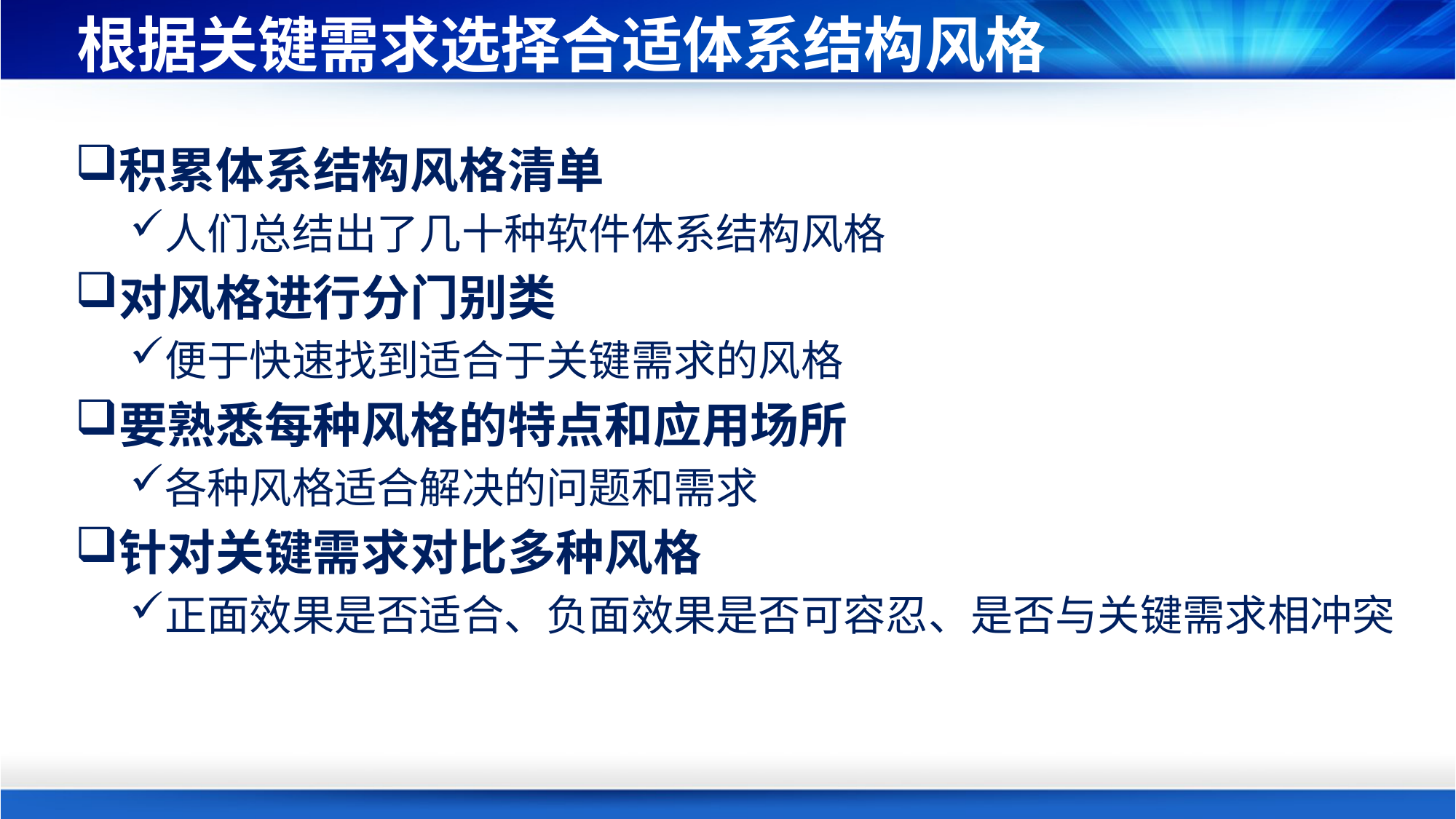

# 根据关键需求选择合适体系结构风格
积累体系结构风格清单
人们总结出了几十种软件体系结构风格
对风格进行分门别类
便于快速找到适合于关键需求的风格
要熟悉每种风格的特点和应用场所
各种风格适合解决的问题和需求
针对关键需求对比多种风格
正面效果是否适合、负面效果是否可容忍、是否与关键需求相冲突